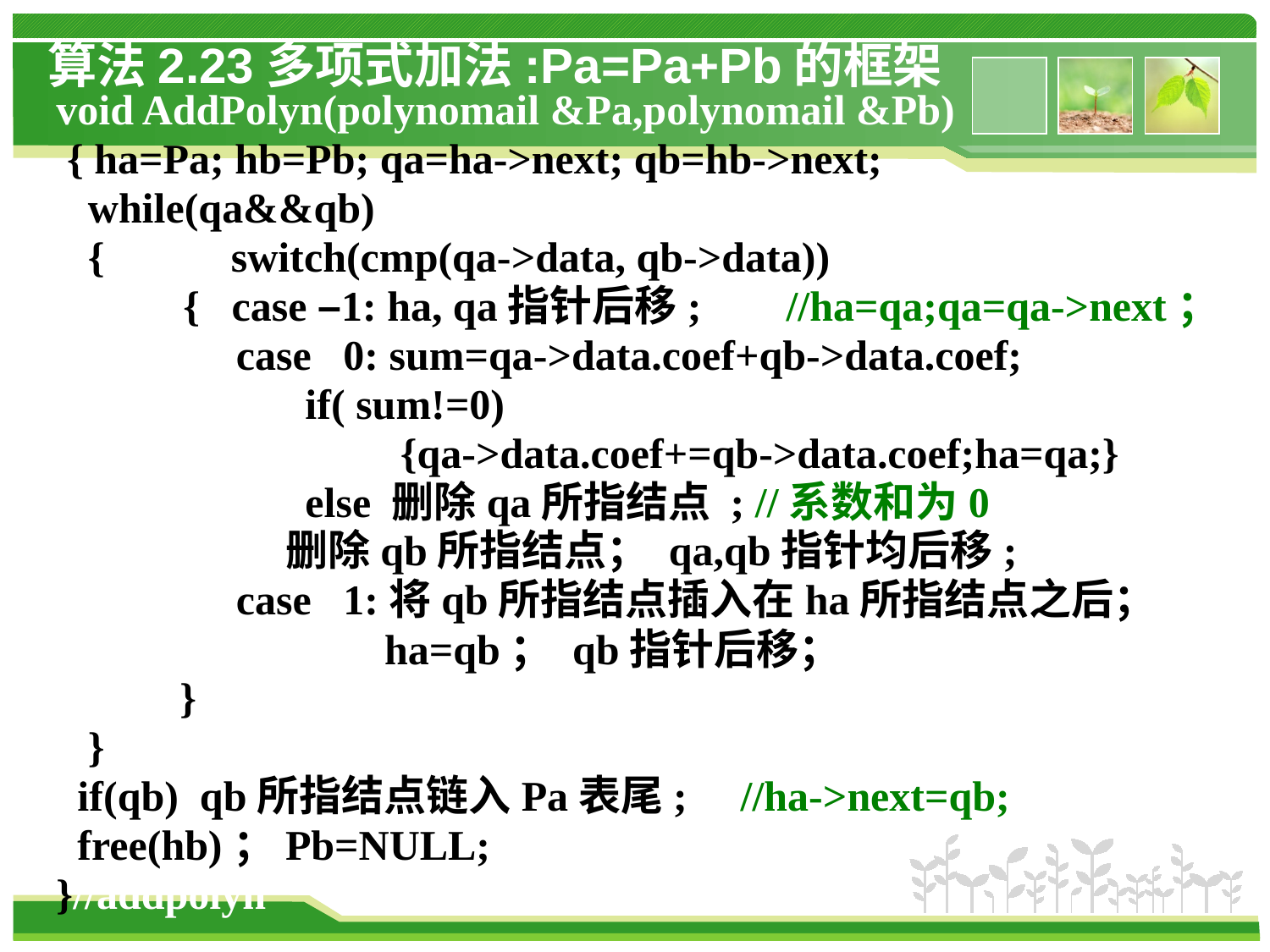

# 算法2.23多项式加法:Pa=Pa+Pb的框架
void AddPolyn(polynomail &Pa,polynomail &Pb)
 { ha=Pa; hb=Pb; qa=ha->next; qb=hb->next;
   while(qa&&qb)
   {	switch(cmp(qa->data, qb->data))
            {   case –1: ha, qa指针后移;        //ha=qa;qa=qa->next；
                 case   0: sum=qa->data.coef+qb->data.coef;
	                   if( sum!=0)
		                {qa->data.coef+=qb->data.coef;ha=qa;}
	                   else 删除qa所指结点 ; //系数和为0
                       删除qb所指结点； qa,qb指针均后移;
                 case   1:将qb所指结点插入在ha所指结点之后；
                               ha=qb； qb指针后移；
　　   }
   }
  if(qb)  qb所指结点链入Pa表尾;     //ha->next=qb;
  free(hb)；Pb=NULL;
}//addpolyn